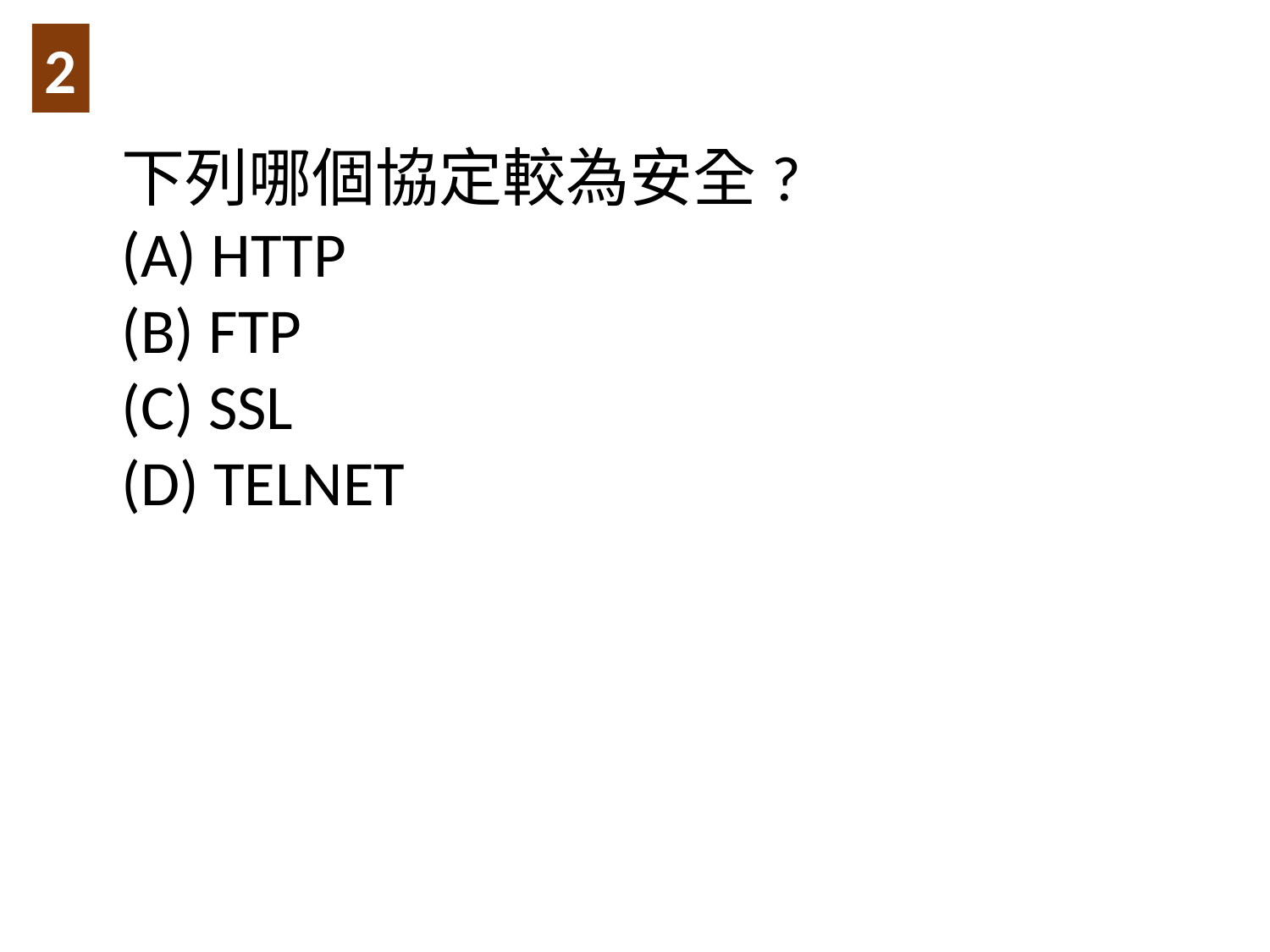

2
下列哪個協定較為安全?
(A) HTTP
(B) FTP
(C) SSL
(D) TELNET